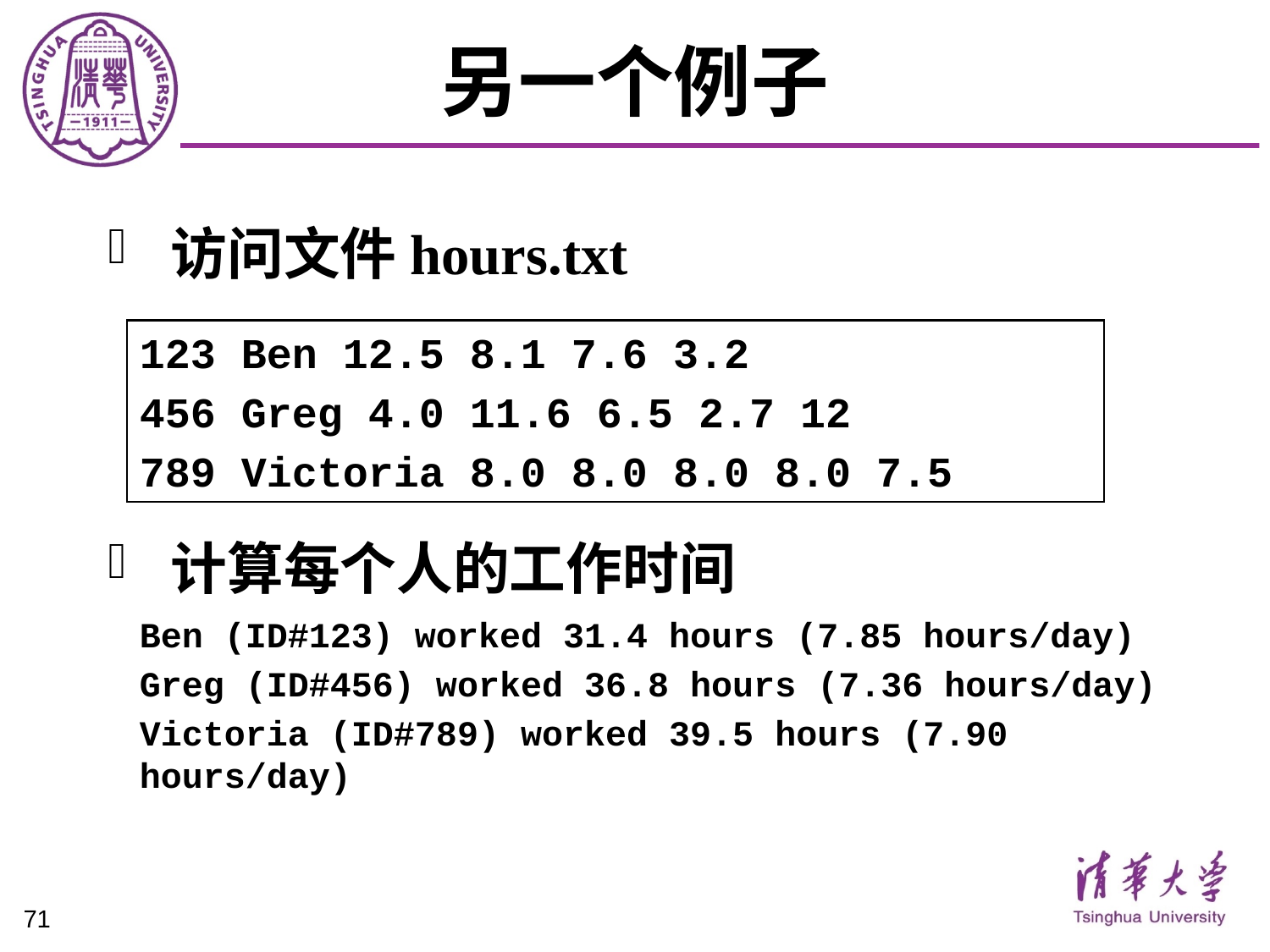

# 另一个例子
访问文件hours.txt
计算每个人的工作时间
123 Ben 12.5 8.1 7.6 3.2
456 Greg 4.0 11.6 6.5 2.7 12
789 Victoria 8.0 8.0 8.0 8.0 7.5
Ben (ID#123) worked 31.4 hours (7.85 hours/day)
Greg (ID#456) worked 36.8 hours (7.36 hours/day)
Victoria (ID#789) worked 39.5 hours (7.90 hours/day)
71